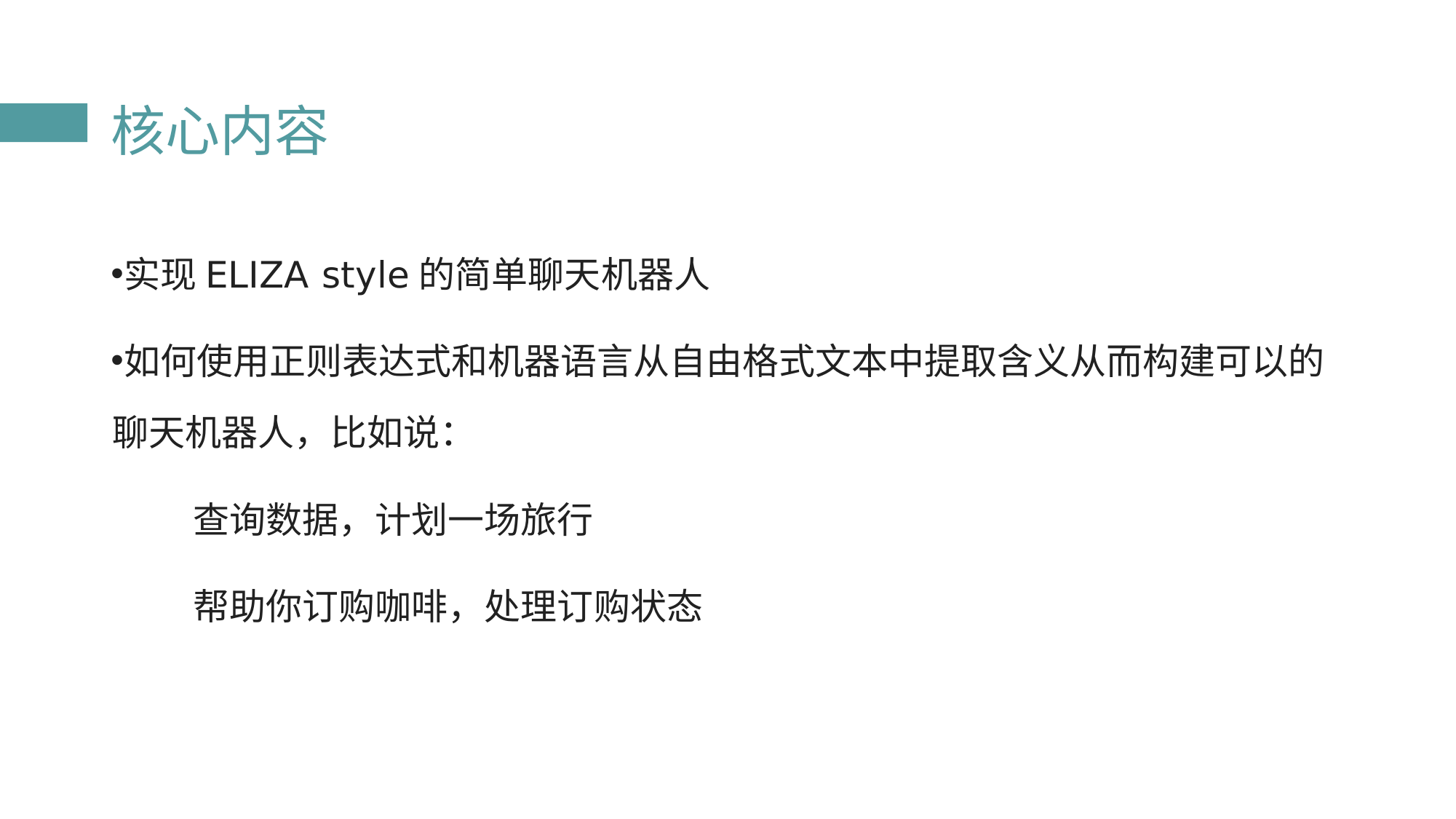

# 核心内容
实现ELIZA style的简单聊天机器人
如何使用正则表达式和机器语言从自由格式文本中提取含义从而构建可以的聊天机器人，比如说：
         查询数据，计划一场旅行
         帮助你订购咖啡，处理订购状态